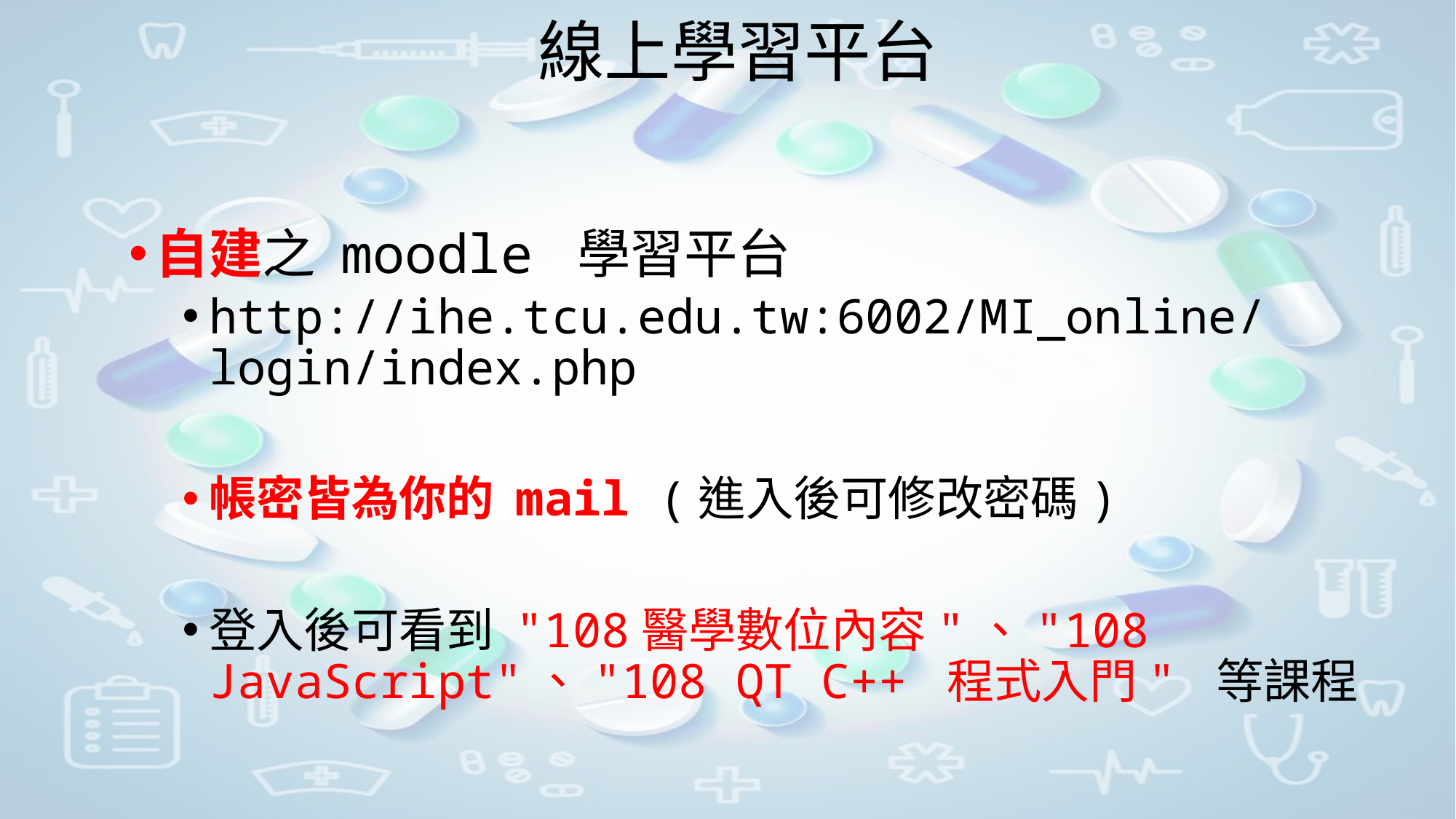

# 線上學習平台
自建之 moodle 學習平台
http://ihe.tcu.edu.tw:6002/MI_online/login/index.php

帳密皆為你的 mail (進入後可修改密碼)

登入後可看到 "108醫學數位內容"、"108 JavaScript"、"108 QT C++ 程式入門" 等課程